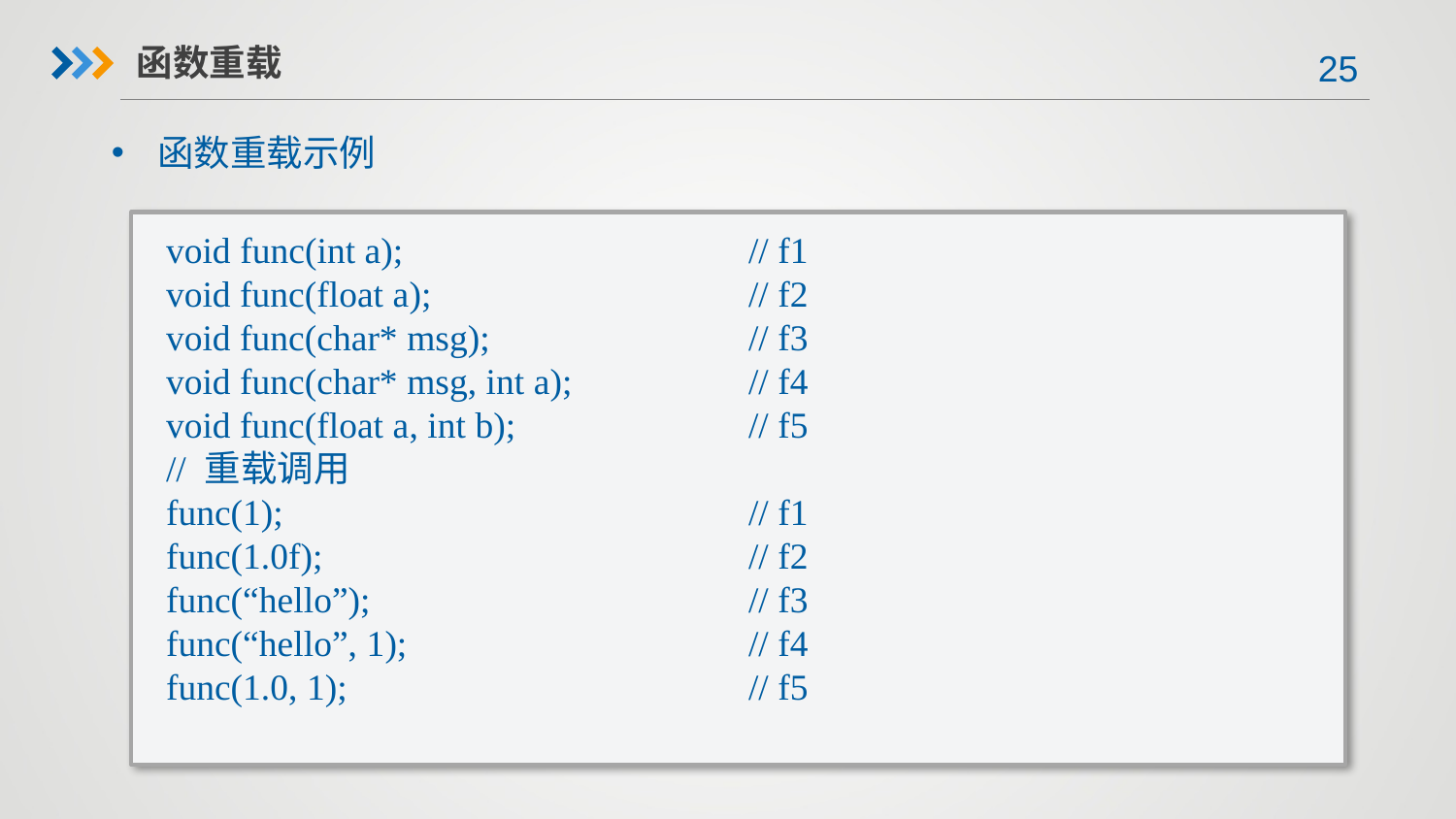

函数重载
函数重载示例

void func(int a);			// f1
void func(float a);			// f2
void func(char* msg);		// f3
void func(char* msg, int a);		// f4
void func(float a, int b);		// f5
// 重载调用
func(1);				// f1
func(1.0f);			// f2
func(“hello”);			// f3
func(“hello”, 1);			// f4
func(1.0, 1);			// f5